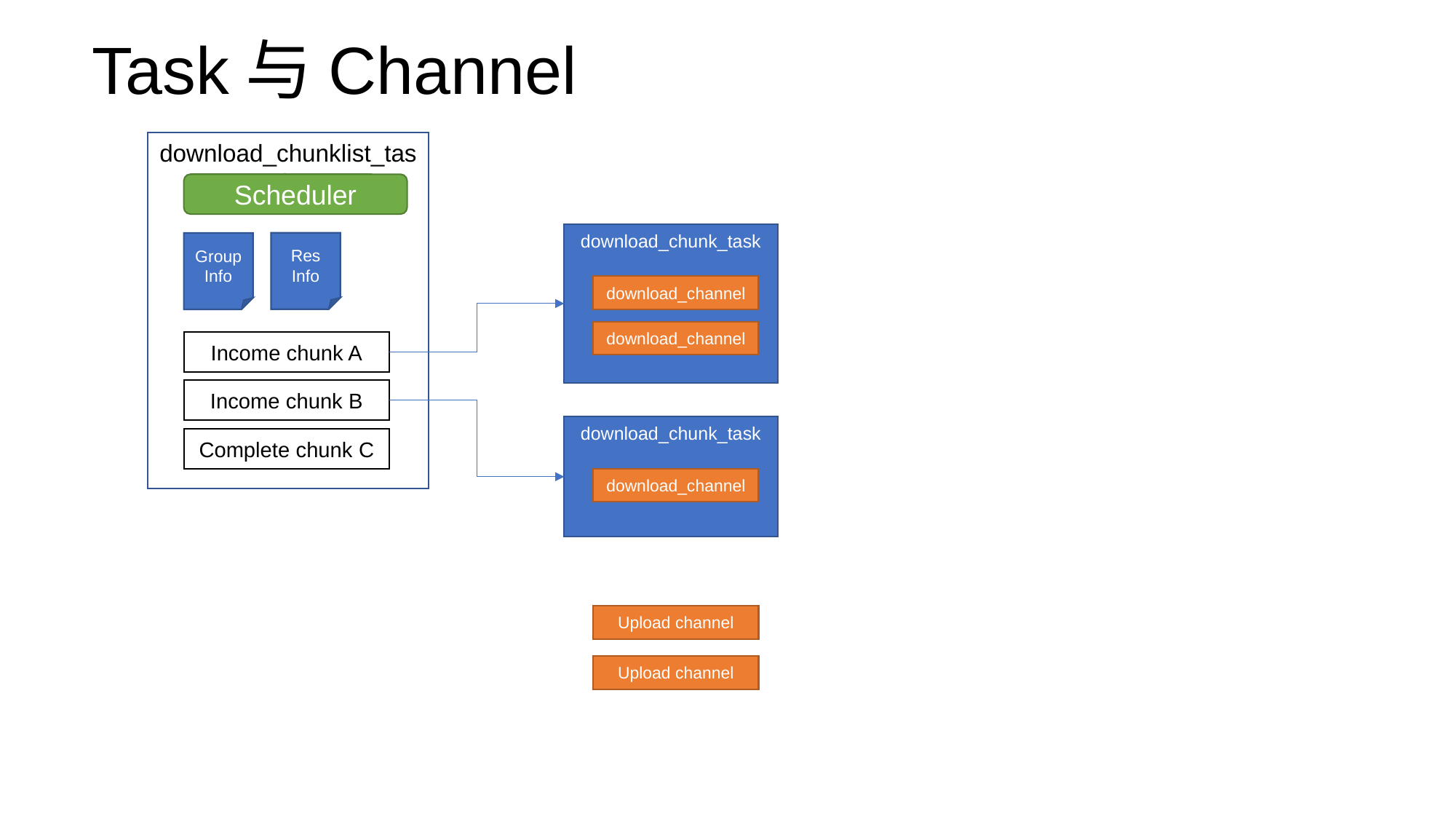

# Task与Channel
download_chunklist_task
Scheduler
download_chunk_task
Res Info
Group Info
download_channel
download_channel
Income chunk A
Income chunk B
download_chunk_task
Complete chunk C
download_channel
Upload channel
Upload channel